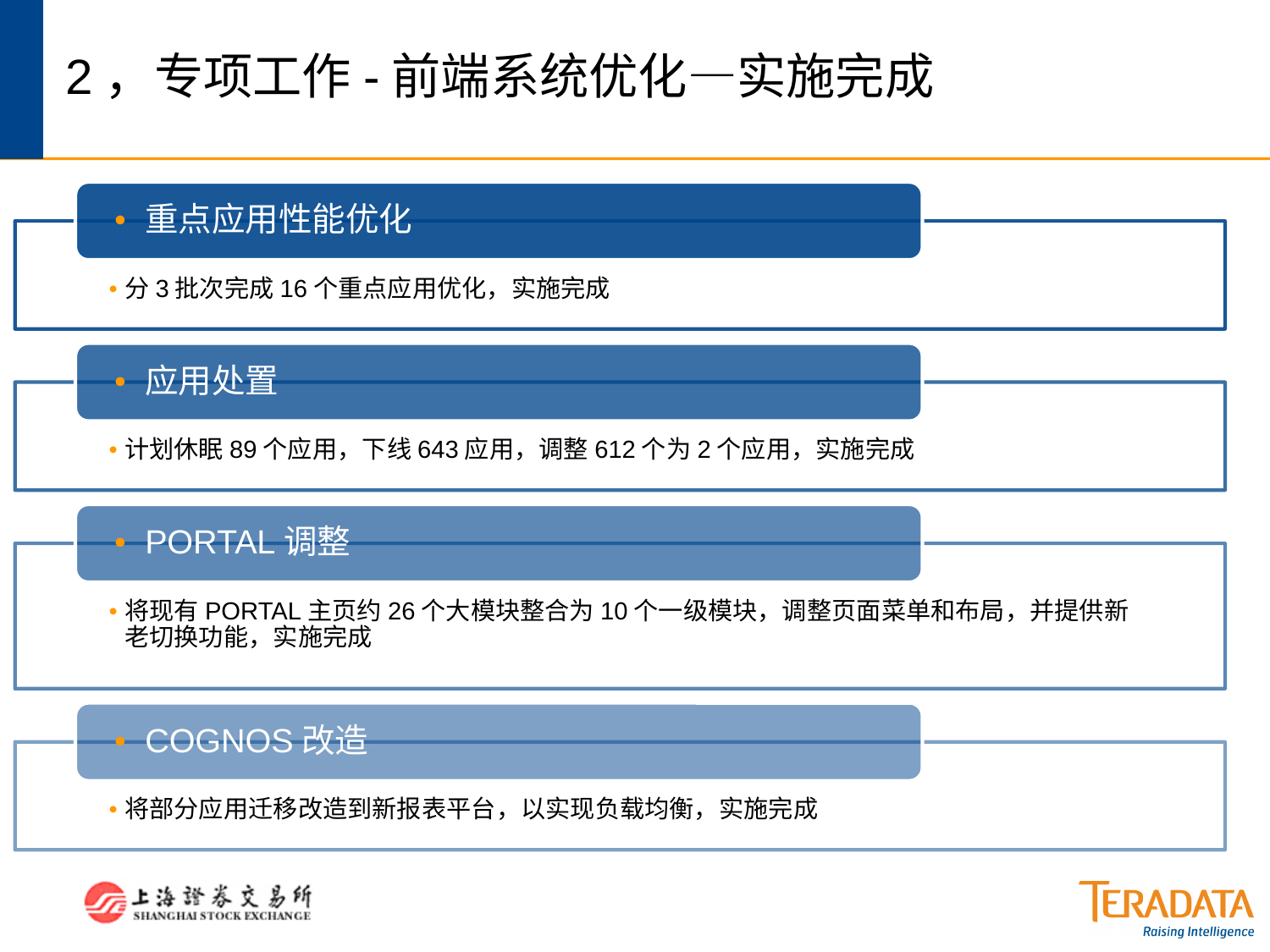

# 2，专项工作-前端系统优化—实施完成
分3批次完成16个重点应用优化，实施完成
重点应用性能优化
计划休眠89个应用，下线643应用，调整612个为2个应用，实施完成
应用处置
将现有PORTAL主页约26个大模块整合为10个一级模块，调整页面菜单和布局，并提供新老切换功能，实施完成
PORTAL调整
将部分应用迁移改造到新报表平台，以实现负载均衡，实施完成
COGNOS改造